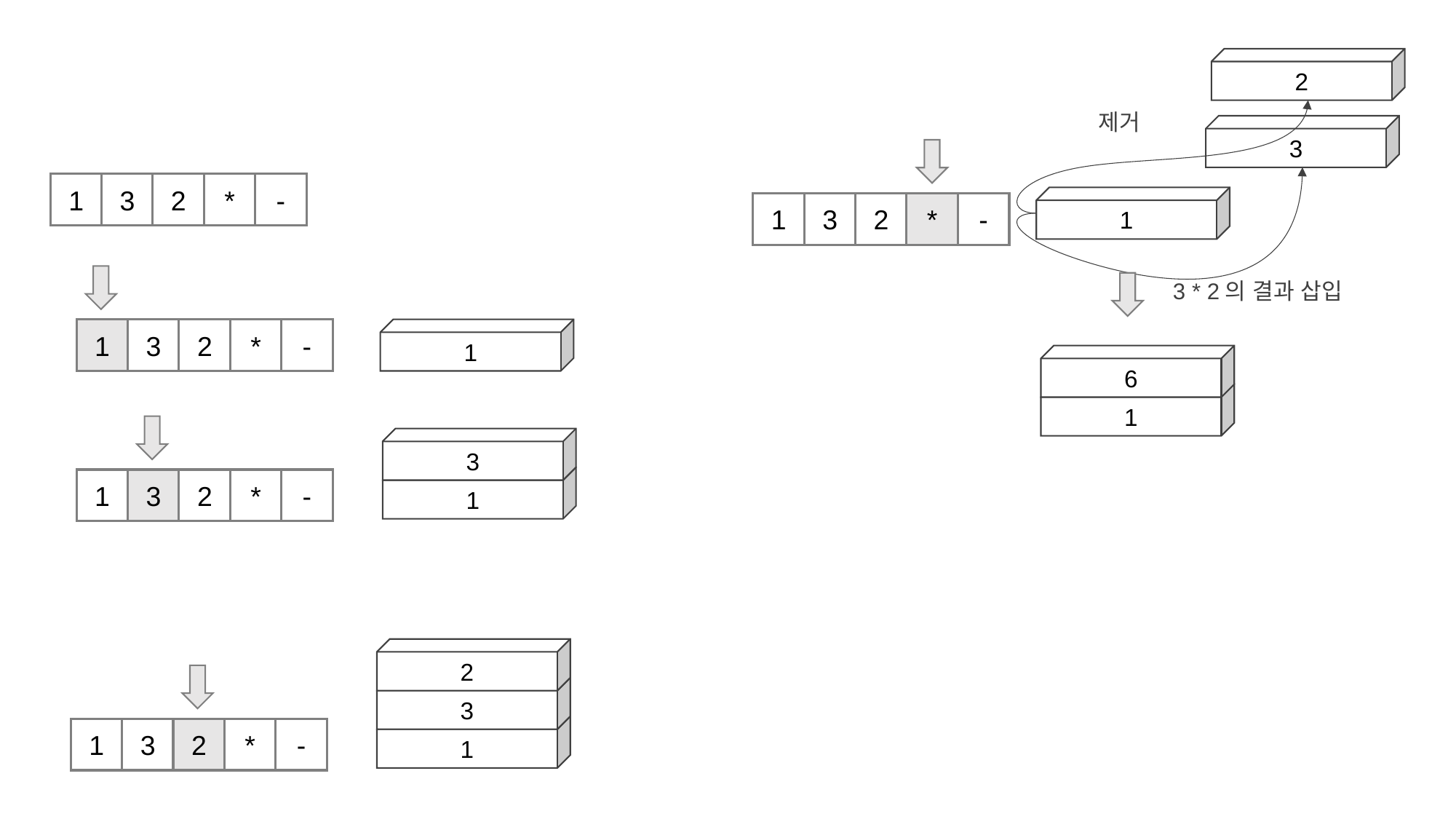

2
제거
3

1
3
2
*
-
1
1
3
2
*
-

3 * 2의 결과 삽입

1
1
3
2
*
-
6
1

3
1
1
3
2
*
-
2

3
1
1
3
2
*
-